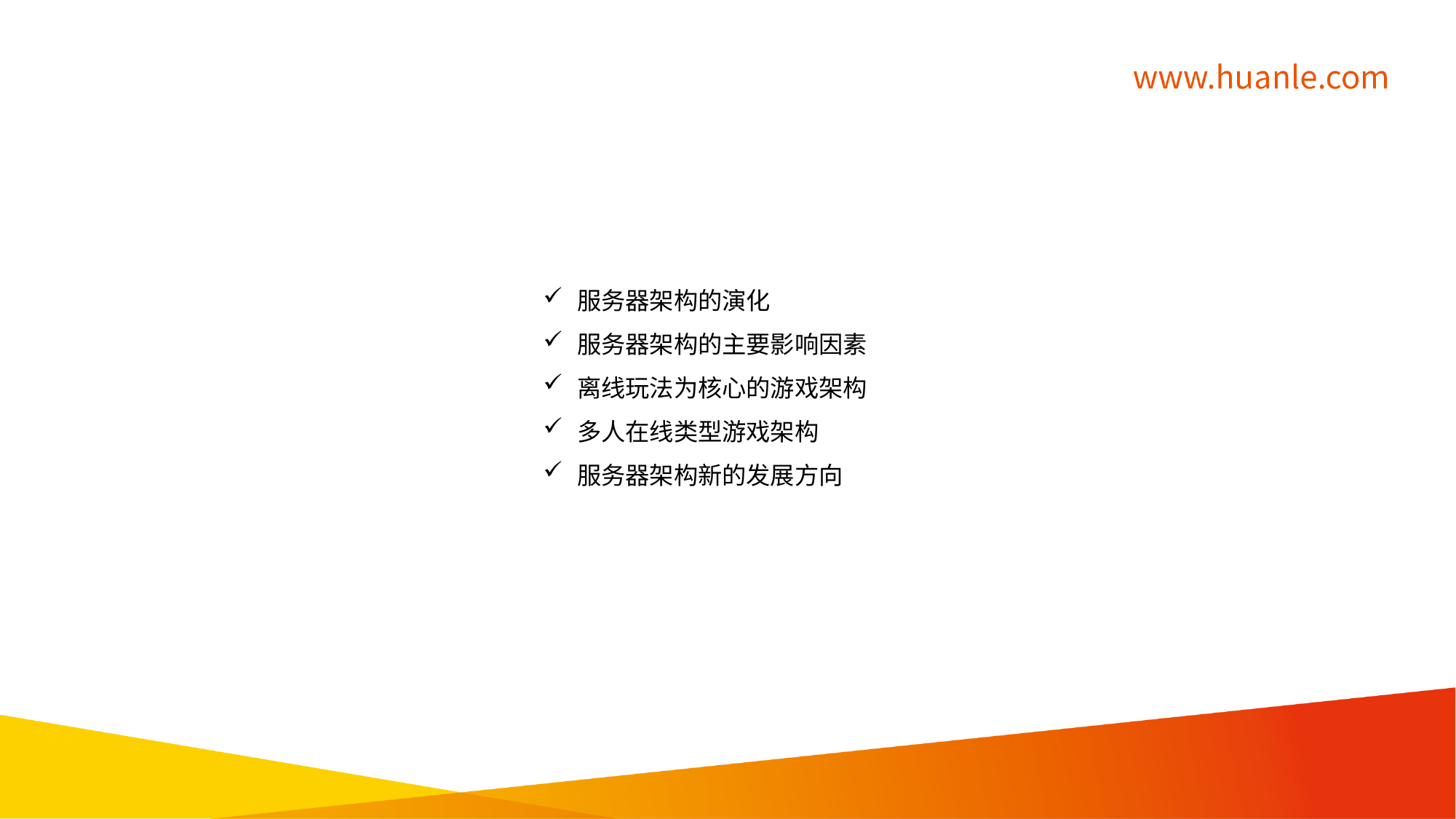

服务器架构的演化
服务器架构的主要影响因素
离线玩法为核心的游戏架构
多人在线类型游戏架构
服务器架构新的发展方向